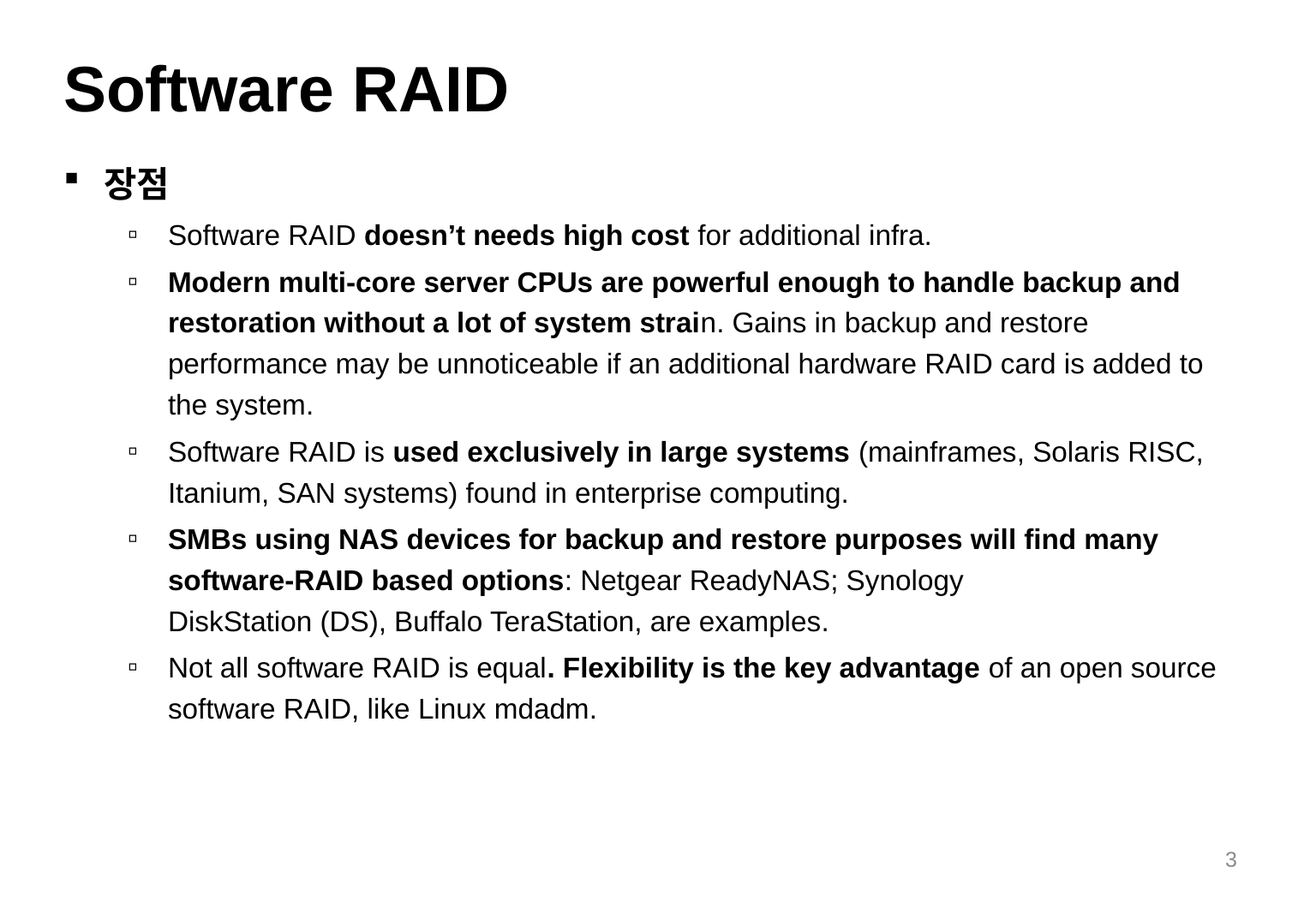

# Software RAID
장점
Software RAID doesn’t needs high cost for additional infra.
Modern multi-core server CPUs are powerful enough to handle backup and restoration without a lot of system strain. Gains in backup and restore performance may be unnoticeable if an additional hardware RAID card is added to the system.
Software RAID is used exclusively in large systems (mainframes, Solaris RISC, Itanium, SAN systems) found in enterprise computing.
SMBs using NAS devices for backup and restore purposes will find many software-RAID based options: Netgear ReadyNAS; Synology DiskStation (DS), Buffalo TeraStation, are examples.
Not all software RAID is equal. Flexibility is the key advantage of an open source software RAID, like Linux mdadm.

3